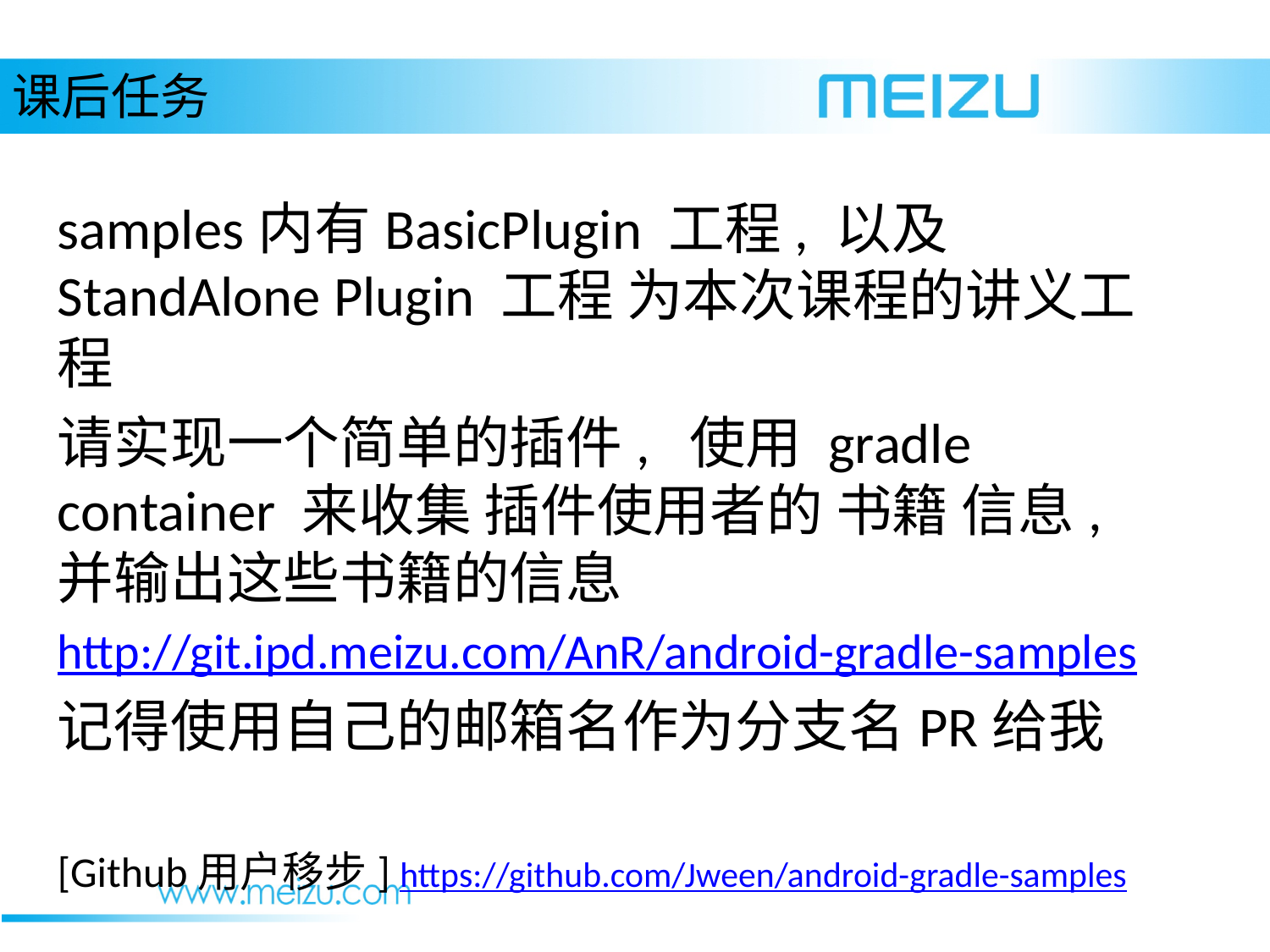

# 课后任务
samples内有BasicPlugin 工程, 以及 StandAlone Plugin 工程 为本次课程的讲义工程
请实现一个简单的插件,  使用 gradle container 来收集 插件使用者的 书籍 信息, 并输出这些书籍的信息
http://git.ipd.meizu.com/AnR/android-gradle-samples
记得使用自己的邮箱名作为分支名PR给我

[Github用户移步] https://github.com/Jween/android-gradle-samples